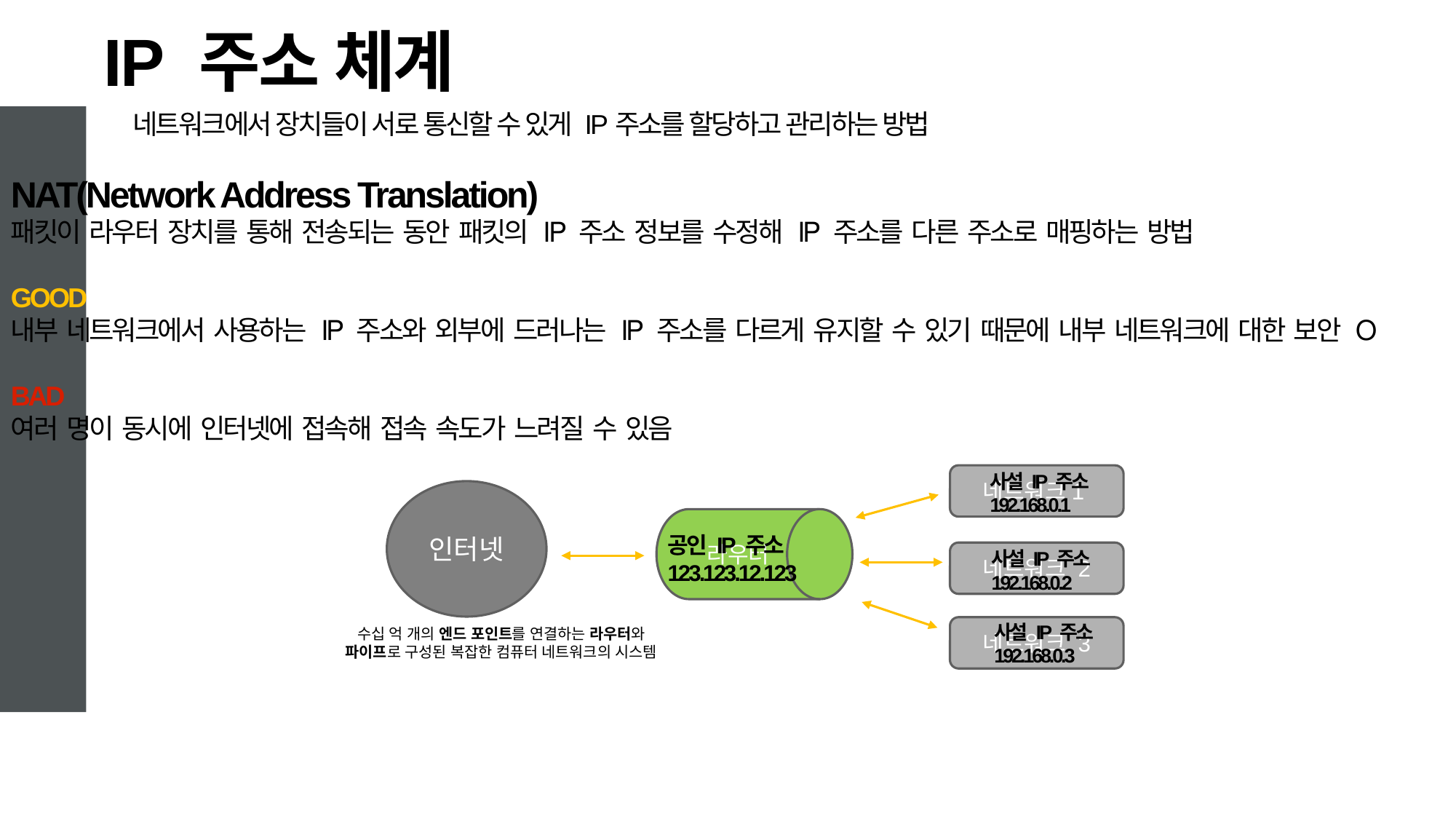

# IP 주소 체계
네트워크에서 장치들이 서로 통신할 수 있게 IP주소를 할당하고 관리하는 방법

NAT(Network Address Translation)
패킷이 라우터 장치를 통해 전송되는 동안 패킷의 IP 주소 정보를 수정해 IP 주소를 다른 주소로 매핑하는 방법

GOOD
내부 네트워크에서 사용하는 IP 주소와 외부에 드러나는 IP 주소를 다르게 유지할 수 있기 때문에 내부 네트워크에 대한 보안 O

BAD
여러 명이 동시에 인터넷에 접속해 접속 속도가 느려질 수 있음

사설 IP 주소
192.168.0.1
네트워크1
인터넷
라우터
네트워크 2
네트워크 3
수십 억 개의 엔드 포인트를 연결하는 라우터와 파이프로 구성된 복잡한 컴퓨터 네트워크의 시스템
공인 IP 주소
123.123.12.123
사설 IP 주소
192.168.0.2
사설 IP 주소
192.168.0.3